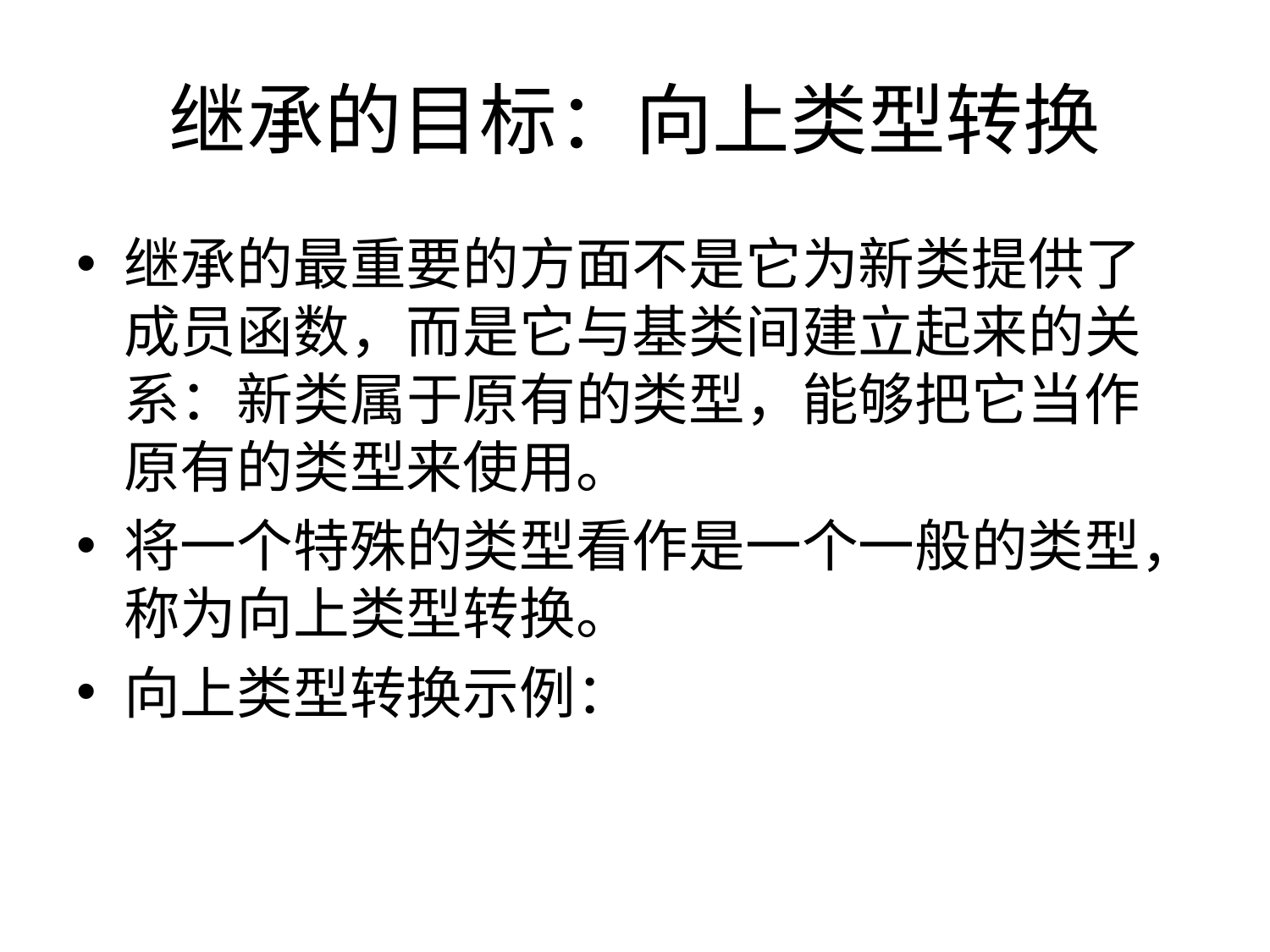

# 继承的目标：向上类型转换
继承的最重要的方面不是它为新类提供了成员函数，而是它与基类间建立起来的关系：新类属于原有的类型，能够把它当作原有的类型来使用。
将一个特殊的类型看作是一个一般的类型，称为向上类型转换。
向上类型转换示例：